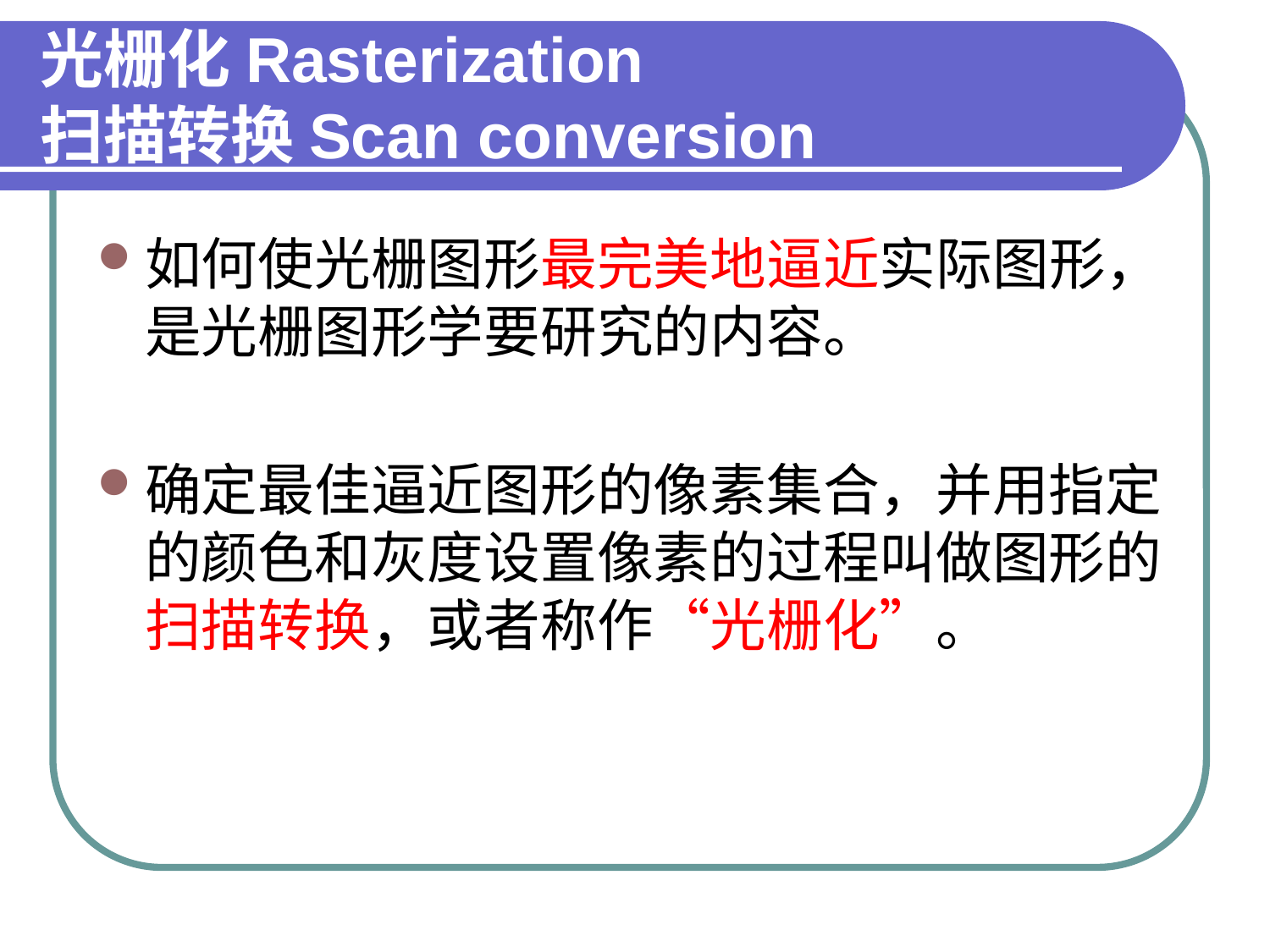

# 光栅化Rasterization 扫描转换Scan conversion
如何使光栅图形最完美地逼近实际图形，是光栅图形学要研究的内容。

确定最佳逼近图形的像素集合，并用指定的颜色和灰度设置像素的过程叫做图形的扫描转换，或者称作“光栅化”。